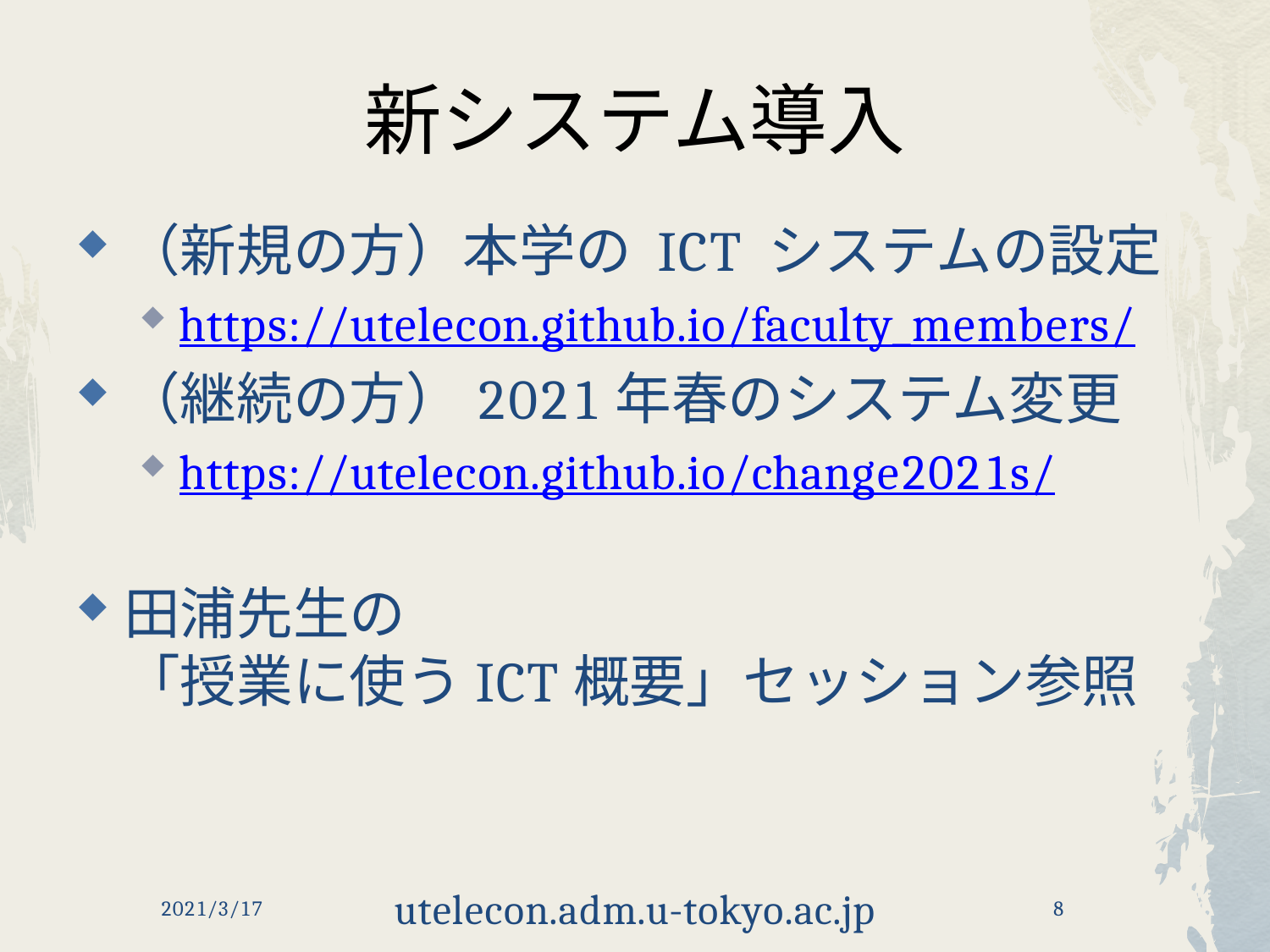

# 新システム導入
（新規の方）本学の ICT システムの設定
https://utelecon.github.io/faculty_members/
（継続の方）2021年春のシステム変更
https://utelecon.github.io/change2021s/

田浦先生の
「授業に使うICT概要」セッション参照
2021/3/17
utelecon.adm.u-tokyo.ac.jp
8